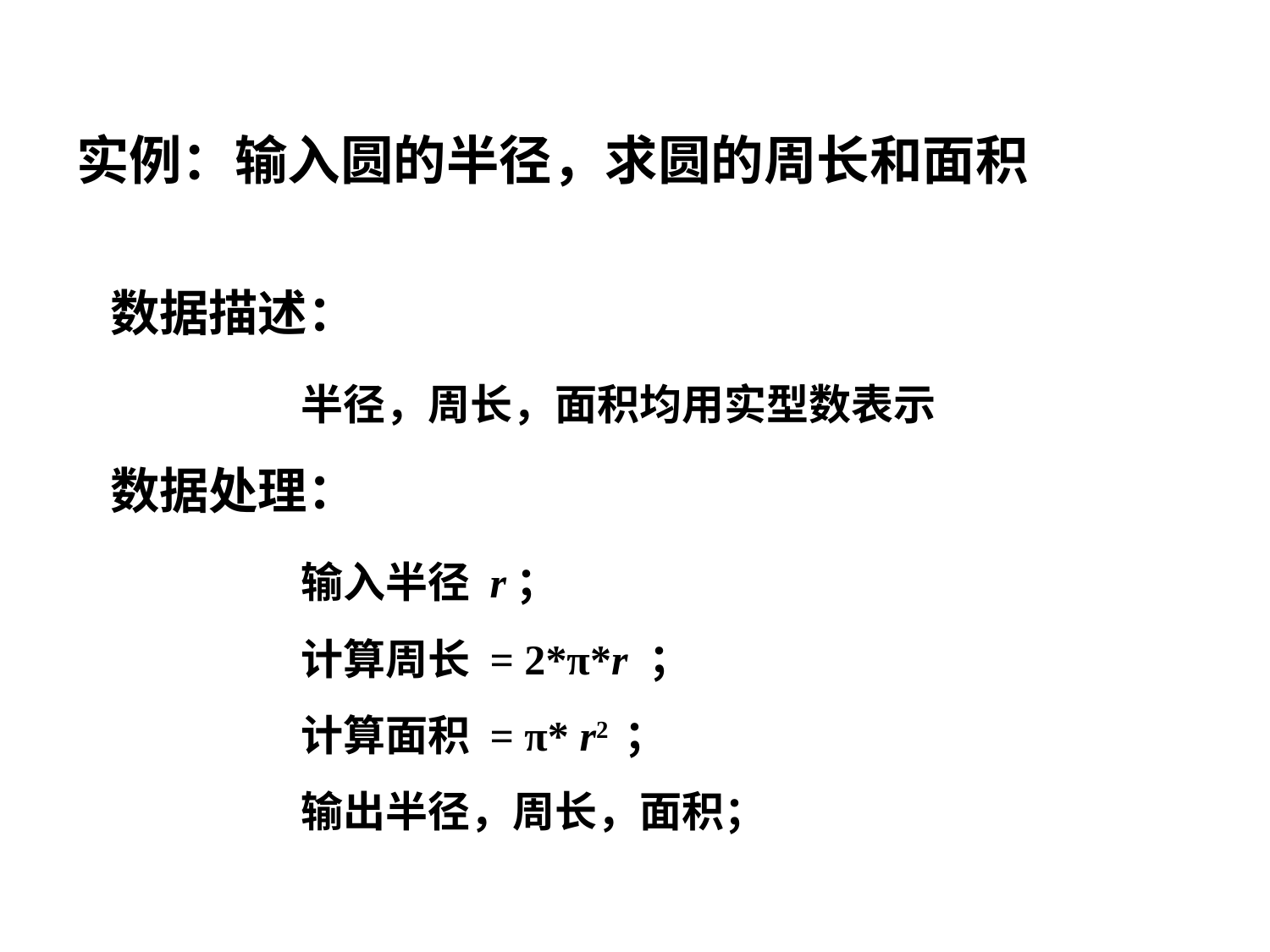

# 实例：输入圆的半径，求圆的周长和面积
数据描述：
		半径，周长，面积均用实型数表示
数据处理：
		输入半径 r；
		计算周长 = 2*π*r ；
		计算面积 = π* r2 ；
		输出半径，周长，面积；